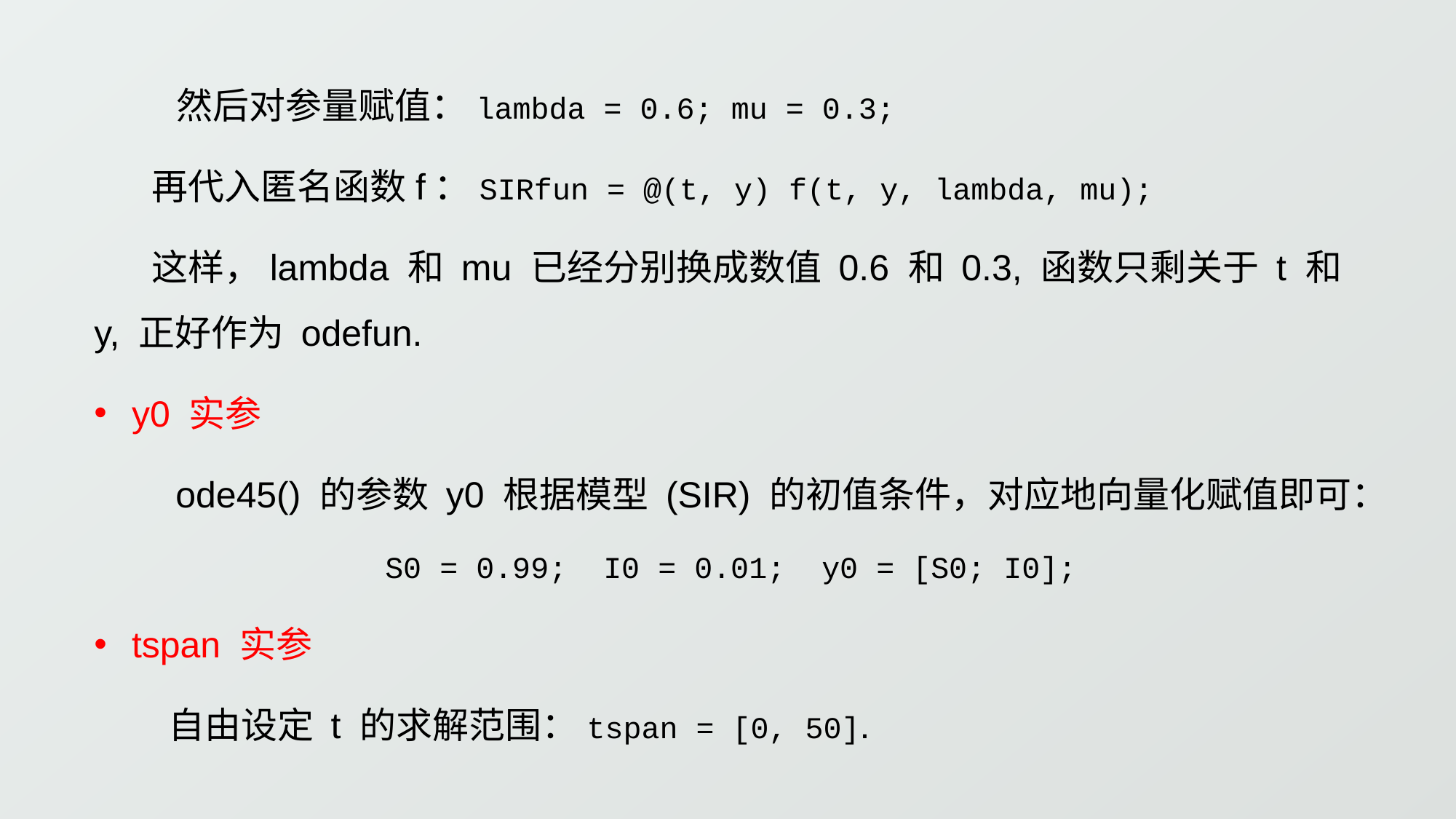

然后对参量赋值：lambda = 0.6; mu = 0.3;
      再代入匿名函数f：SIRfun = @(t, y) f(t, y, lambda, mu);
      这样，lambda 和 mu 已经分别换成数值 0.6 和 0.3, 函数只剩关于 t 和 y, 正好作为 odefun.
 y0 实参
        ode45() 的参数 y0 根据模型 (SIR) 的初值条件，对应地向量化赋值即可：
                S0 = 0.99;  I0 = 0.01;  y0 = [S0; I0];
 tspan 实参
        自由设定 t 的求解范围：tspan = [0, 50].